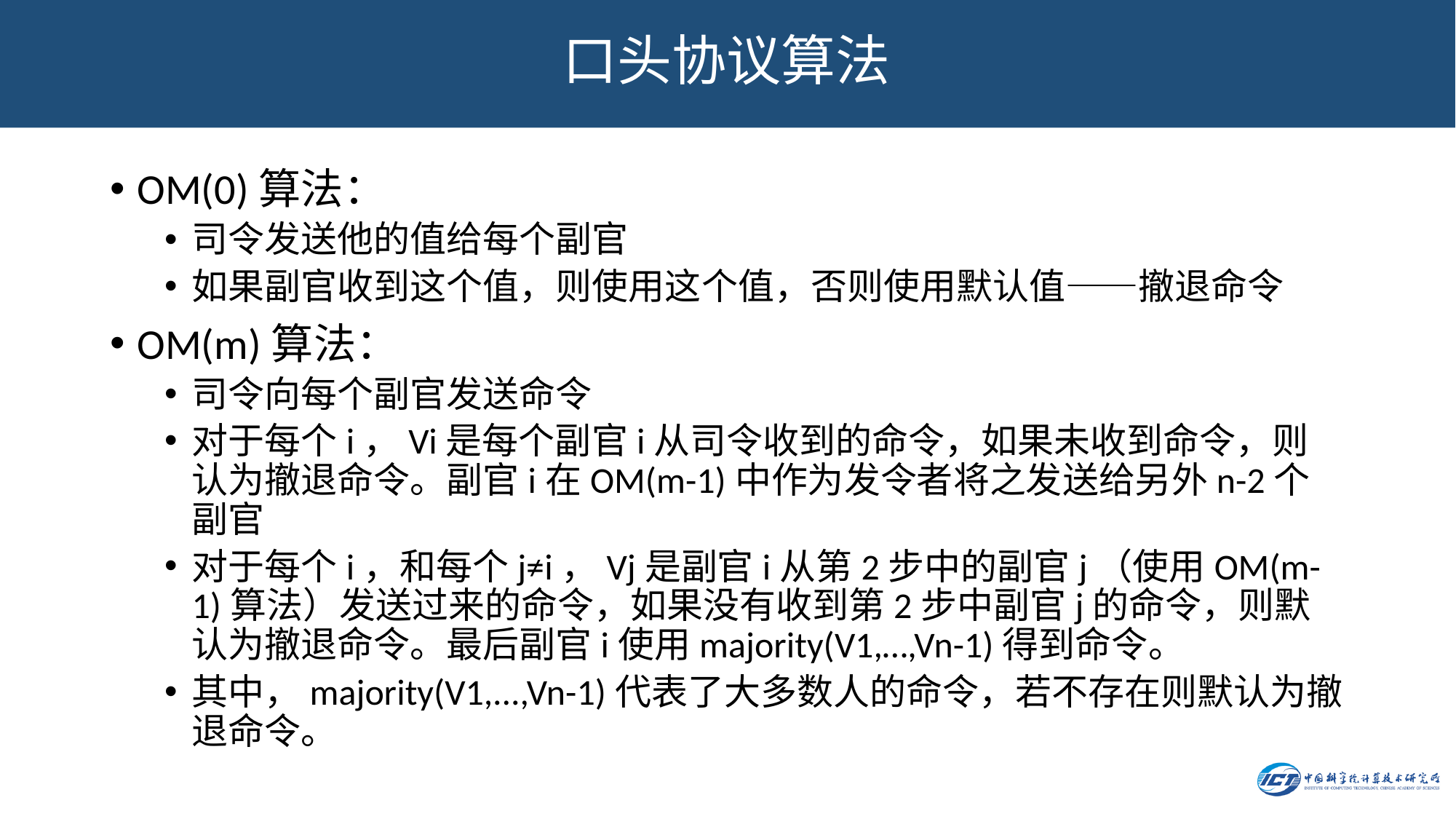

# 口头协议算法
OM(0)算法：
司令发送他的值给每个副官
如果副官收到这个值，则使用这个值，否则使用默认值——撤退命令
OM(m)算法：
司令向每个副官发送命令
对于每个i，Vi是每个副官i从司令收到的命令，如果未收到命令，则认为撤退命令。副官i在OM(m-1)中作为发令者将之发送给另外n-2个副官
对于每个i，和每个j≠i，Vj是副官i从第2步中的副官j（使用OM(m-1)算法）发送过来的命令，如果没有收到第2步中副官j的命令，则默认为撤退命令。最后副官i使用majority(V1,…,Vn-1)得到命令。
其中，majority(V1,...,Vn-1)代表了大多数人的命令，若不存在则默认为撤退命令。